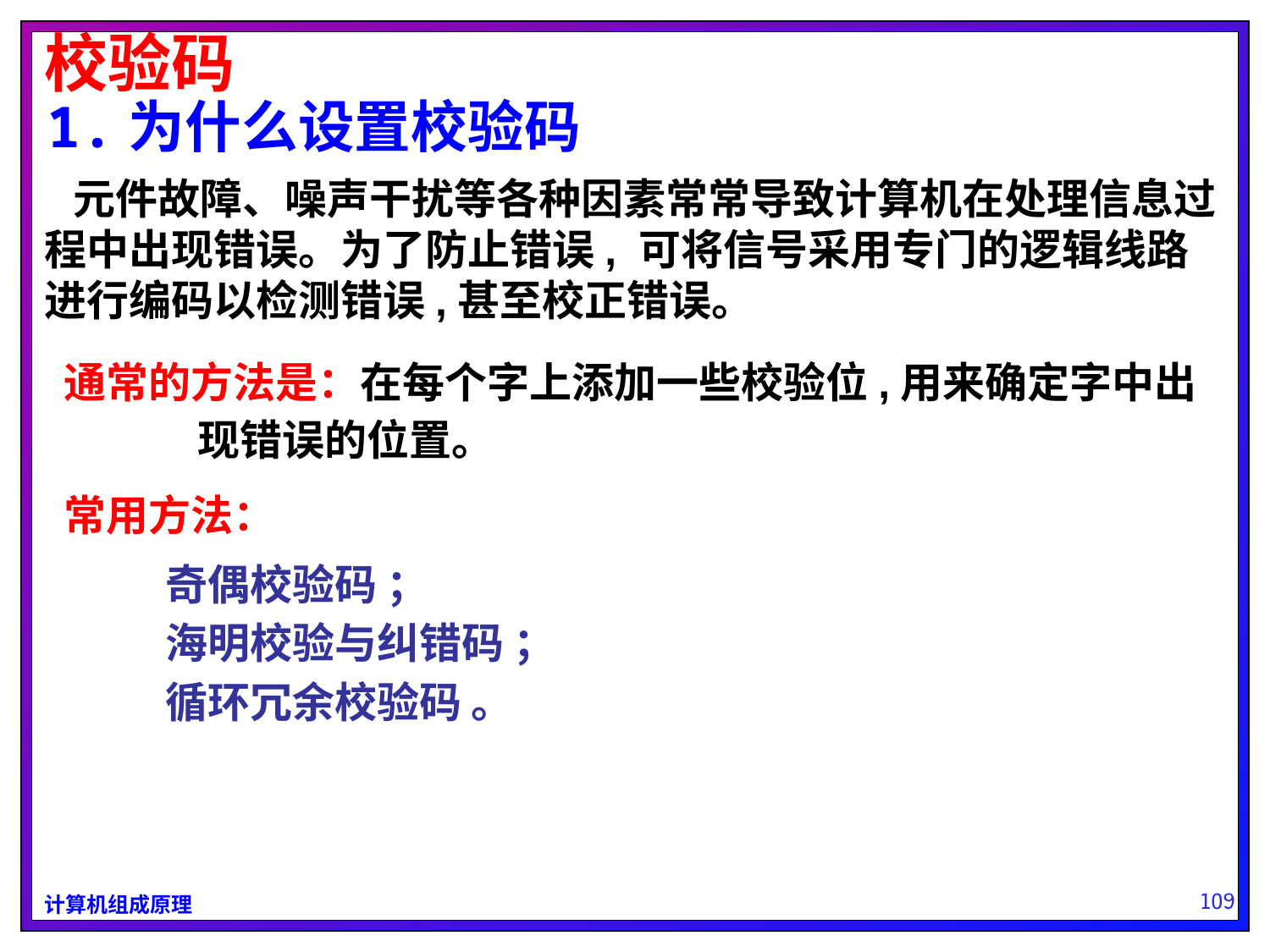

校验码
1.为什么设置校验码
  元件故障、噪声干扰等各种因素常常导致计算机在处理信息过程中出现错误。为了防止错误, 可将信号采用专门的逻辑线路进行编码以检测错误,甚至校正错误。
 通常的方法是：在每个字上添加一些校验位,用来确定字中出
               现错误的位置。

 常用方法：
     奇偶校验码 ；
     海明校验与纠错码 ；
     循环冗余校验码 。